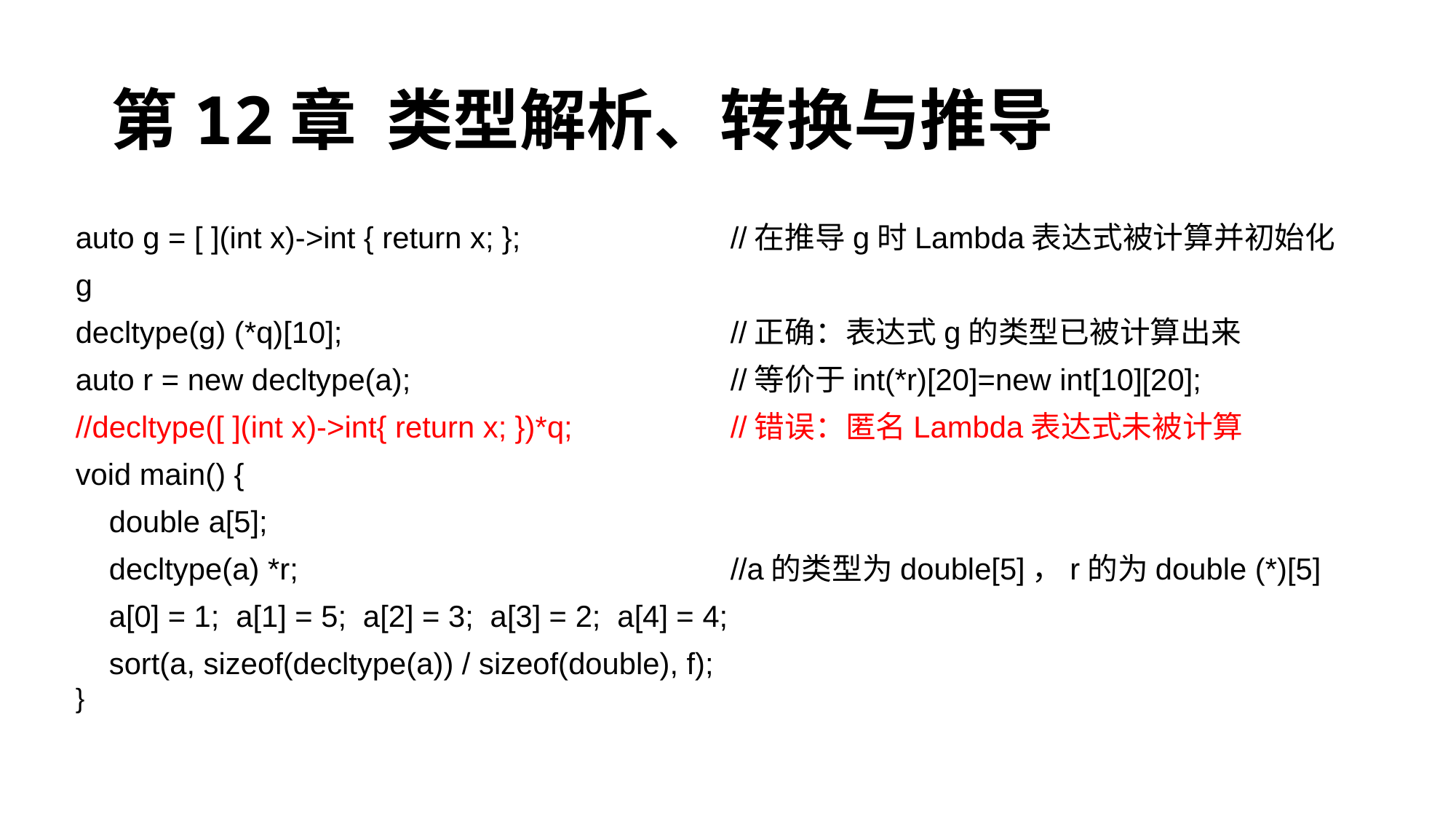

# 第12章  类型解析、转换与推导
auto g = [ ](int x)->int { return x; };		//在推导g时Lambda表达式被计算并初始化g
decltype(g) (*q)[10];				//正确：表达式g的类型已被计算出来
auto r = new decltype(a);			//等价于int(*r)[20]=new int[10][20];
//decltype([ ](int x)->int{ return x; })*q;		//错误：匿名Lambda表达式未被计算
void main() {
    double a[5];
    decltype(a) *r;				//a的类型为double[5]，r的为double (*)[5]
    a[0] = 1;  a[1] = 5;  a[2] = 3;  a[3] = 2;  a[4] = 4;
    sort(a, sizeof(decltype(a)) / sizeof(double), f);
}